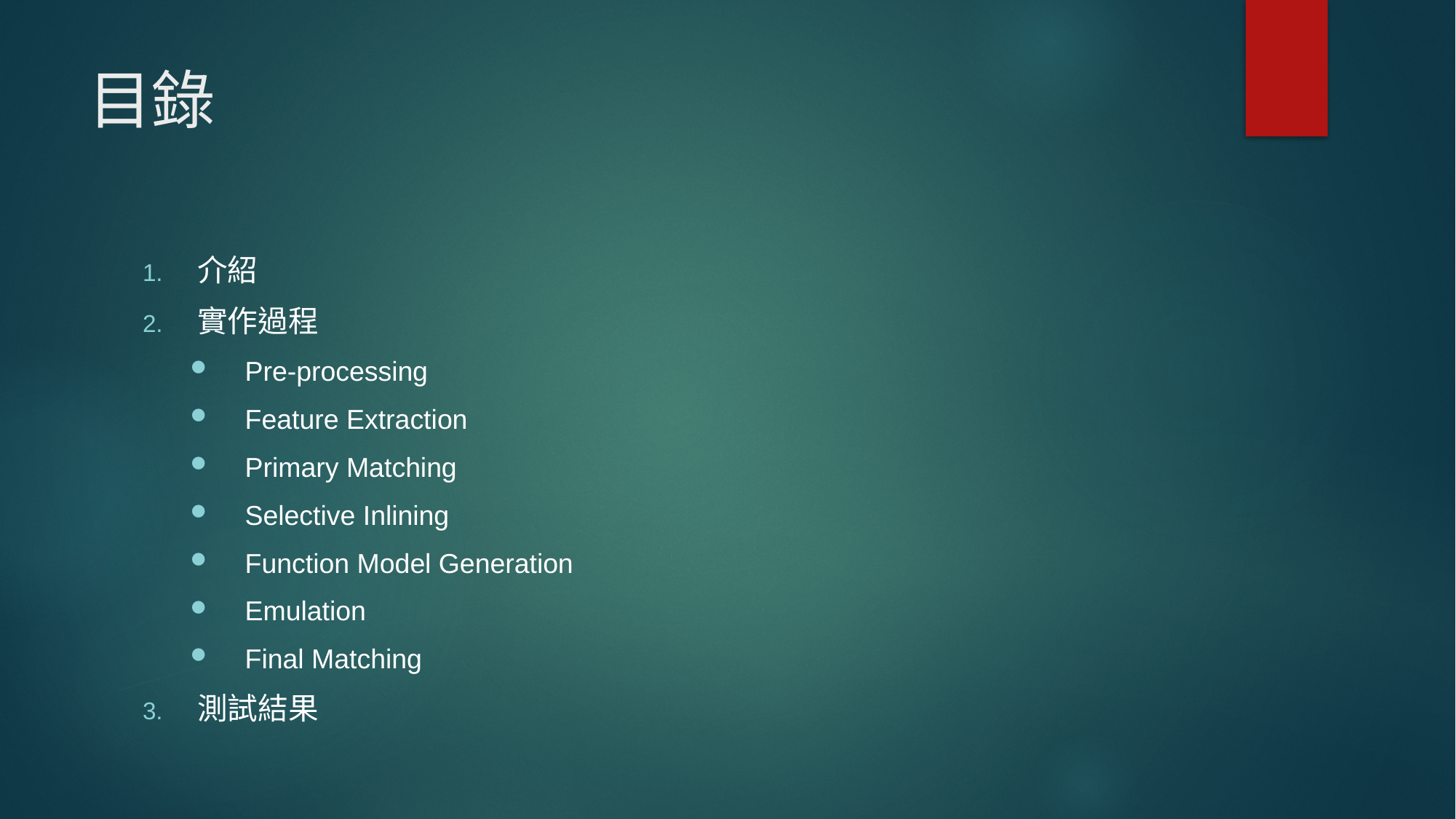

# 目錄
介紹
實作過程
Pre-processing
Feature Extraction
Primary Matching
Selective Inlining
Function Model Generation
Emulation
Final Matching
測試結果